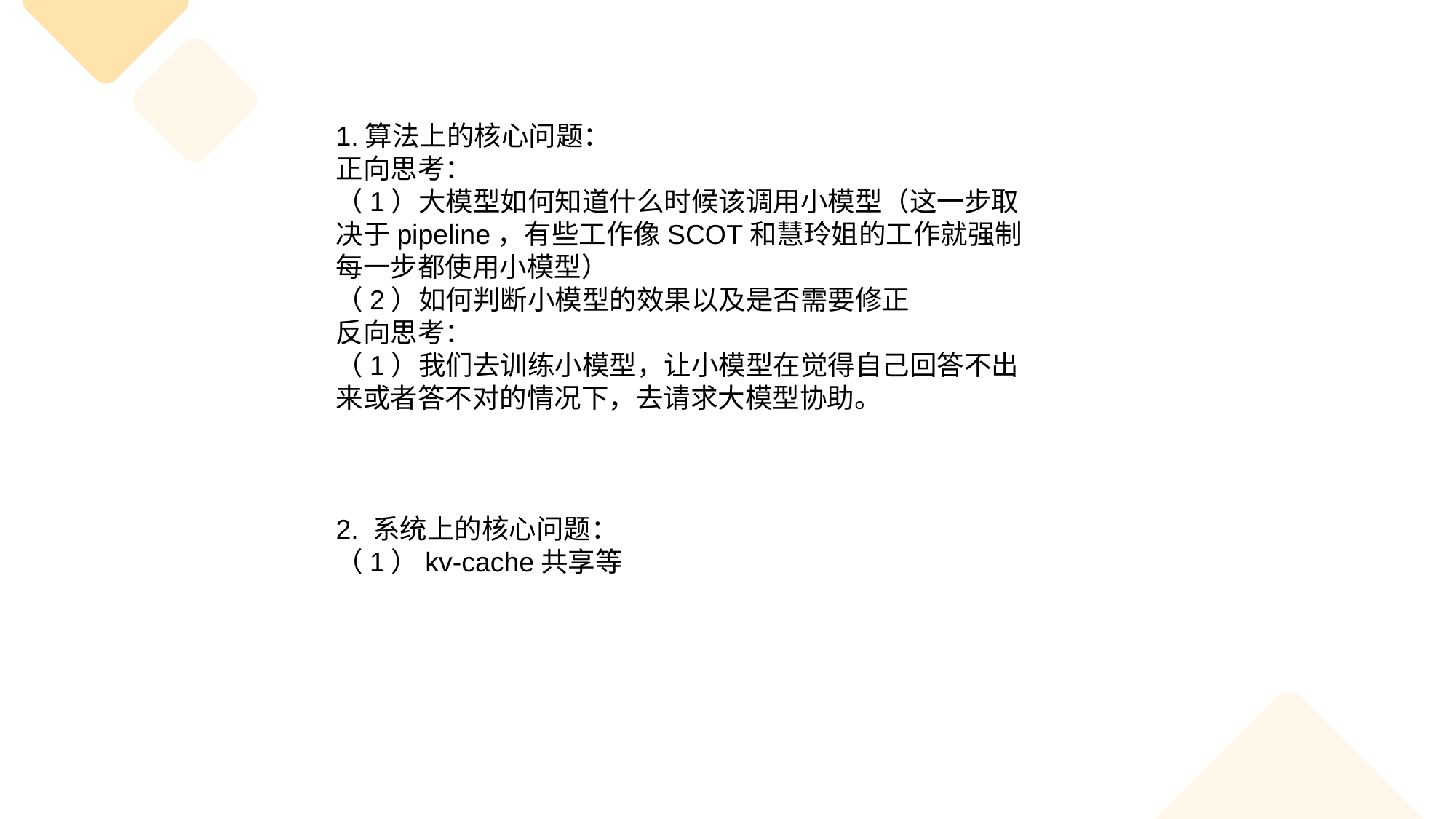

1.算法上的核心问题：
正向思考：
（1）大模型如何知道什么时候该调用小模型（这一步取决于pipeline，有些工作像SCOT和慧玲姐的工作就强制每一步都使用小模型）
（2）如何判断小模型的效果以及是否需要修正
反向思考：
（1）我们去训练小模型，让小模型在觉得自己回答不出来或者答不对的情况下，去请求大模型协助。

2. 系统上的核心问题：
（1）kv-cache共享等